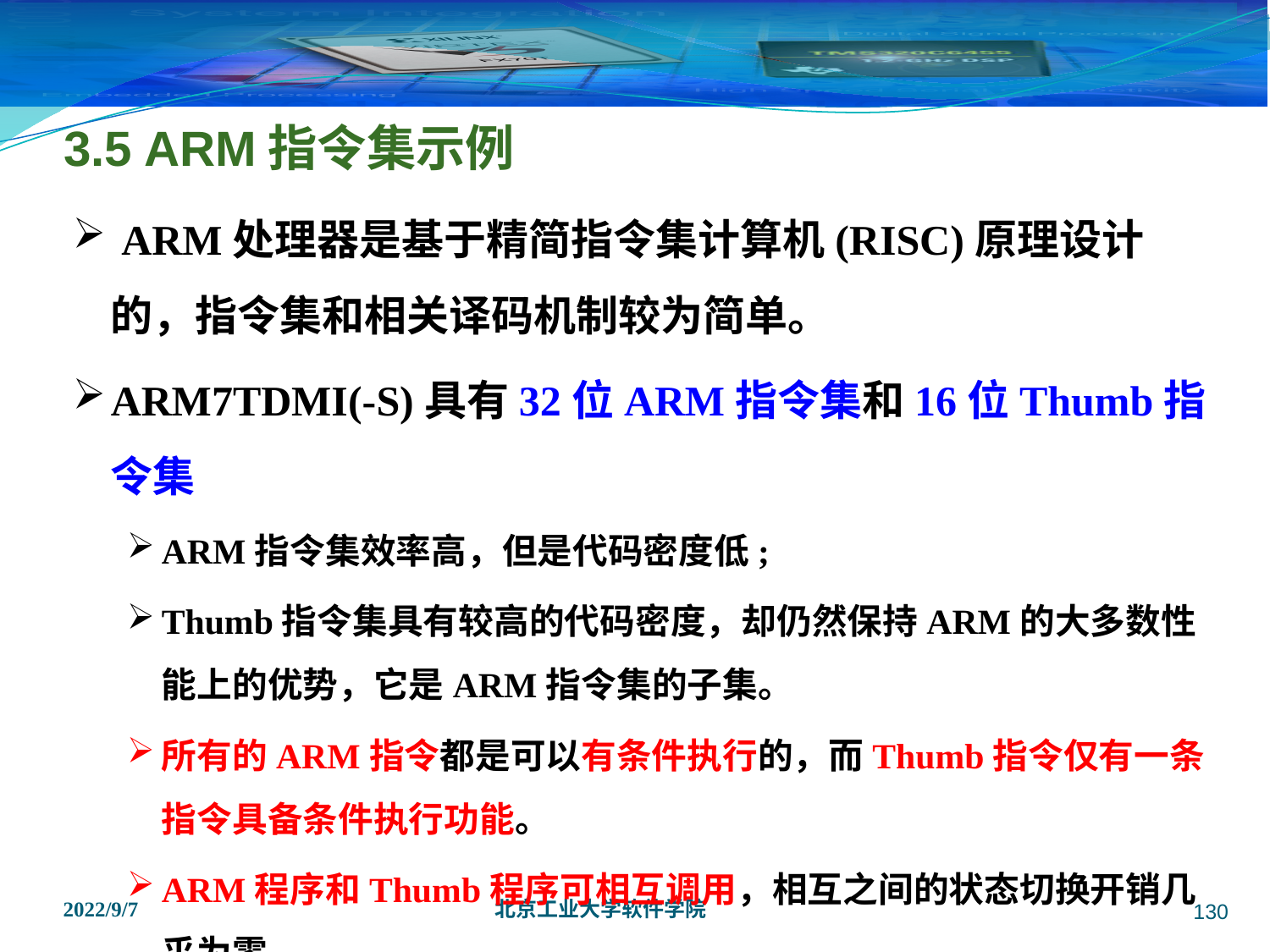

3.5 ARM指令集示例
 ARM处理器是基于精简指令集计算机(RISC)原理设计的，指令集和相关译码机制较为简单。
ARM7TDMI(-S)具有32位ARM指令集和16位Thumb指令集
ARM指令集效率高，但是代码密度低;
Thumb指令集具有较高的代码密度，却仍然保持ARM的大多数性能上的优势，它是ARM指令集的子集。
所有的ARM指令都是可以有条件执行的，而Thumb指令仅有一条指令具备条件执行功能。
ARM程序和Thumb程序可相互调用，相互之间的状态切换开销几乎为零。